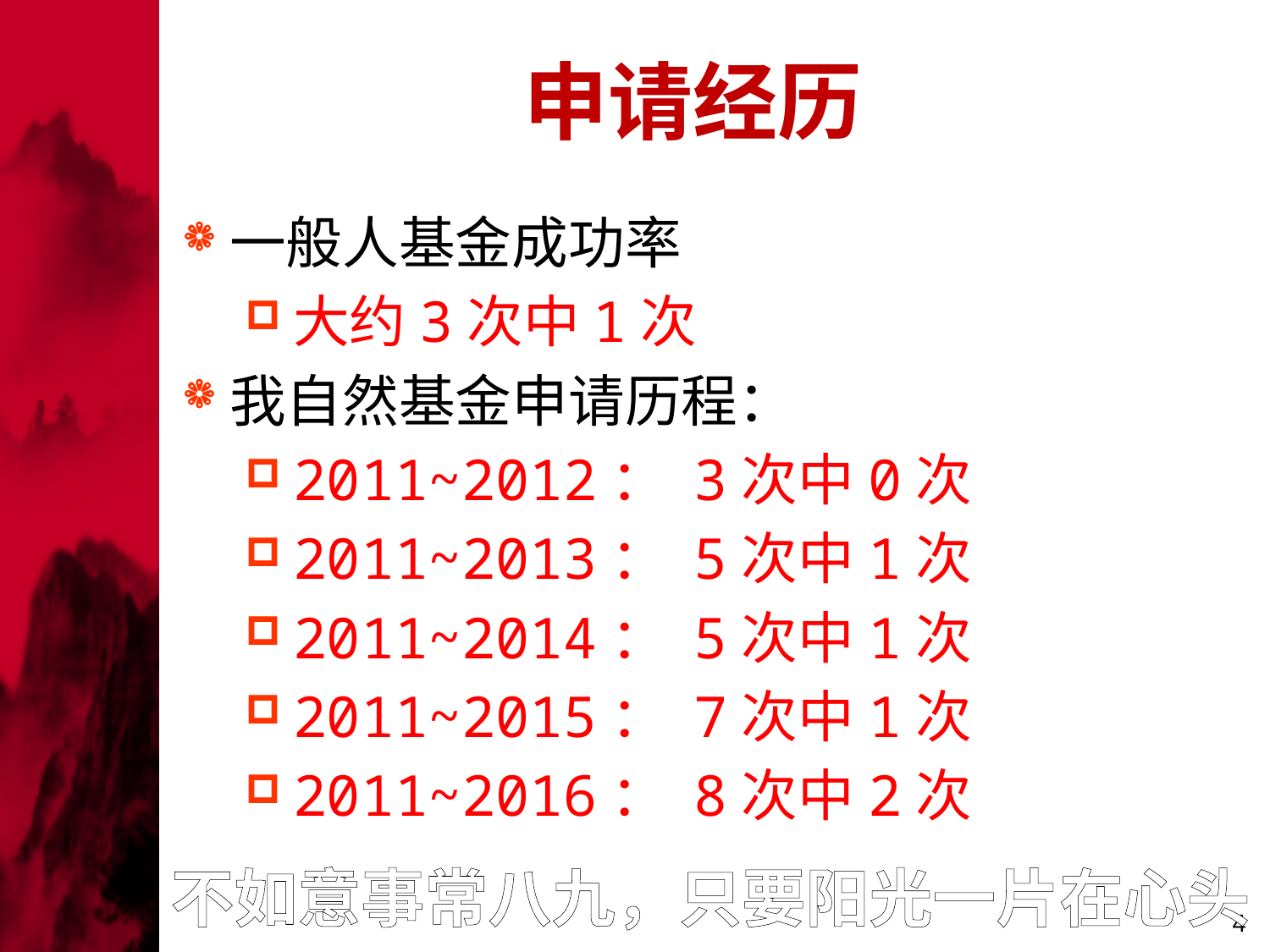

申请经历
一般人基金成功率
大约3次中1次
我自然基金申请历程：
2011~2012： 3次中0次
2011~2013： 5次中1次
2011~2014： 5次中1次
2011~2015： 7次中1次
2011~2016： 8次中2次

不如意事常八九，只要阳光一片在心头
4